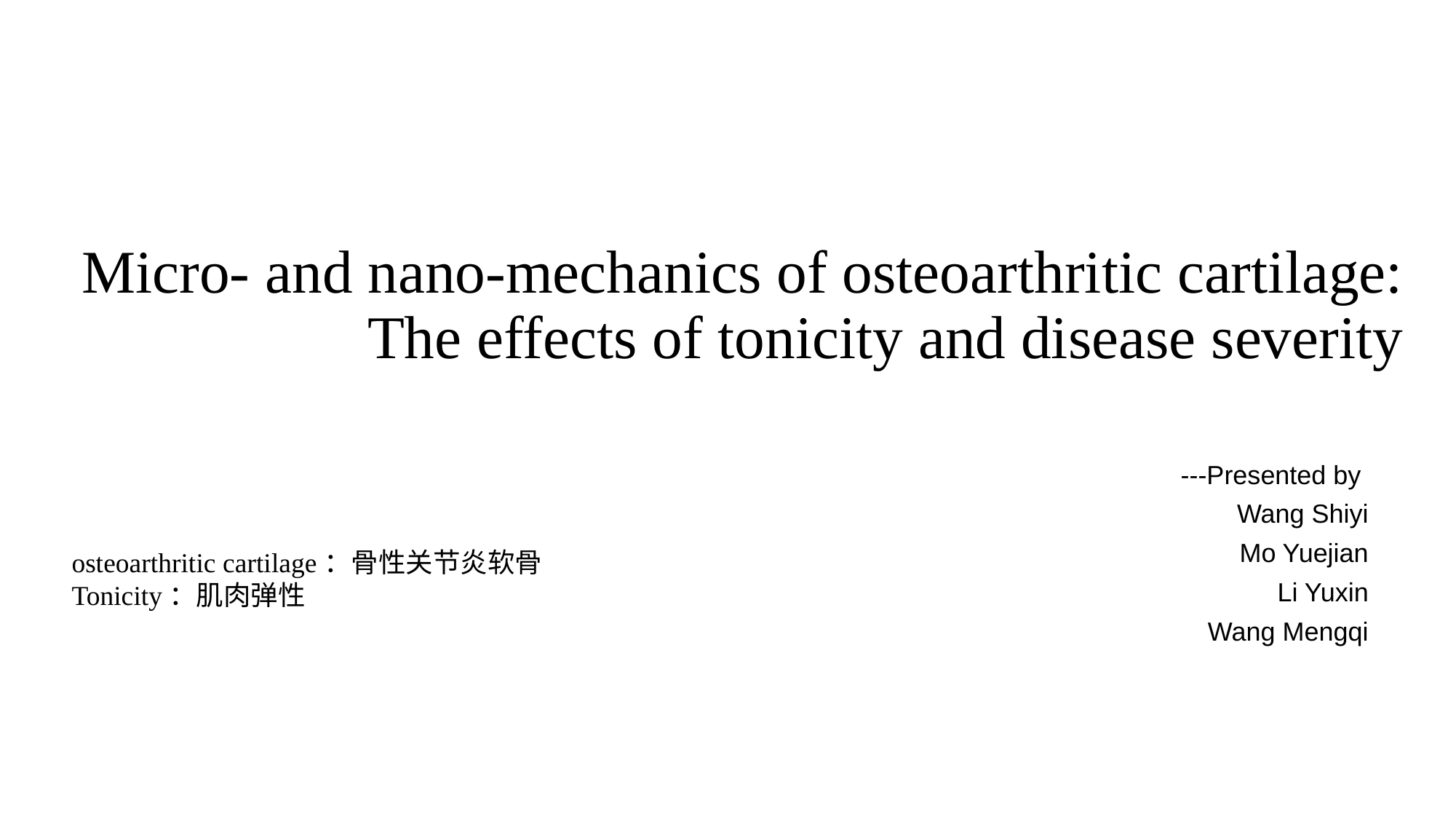

Micro- and nano-mechanics of osteoarthritic cartilage: The effects of tonicity and disease severity
---Presented by
Wang Shiyi
Mo Yuejian
Li Yuxin
Wang Mengqi
osteoarthritic cartilage：骨性关节炎软骨
Tonicity：肌肉弹性